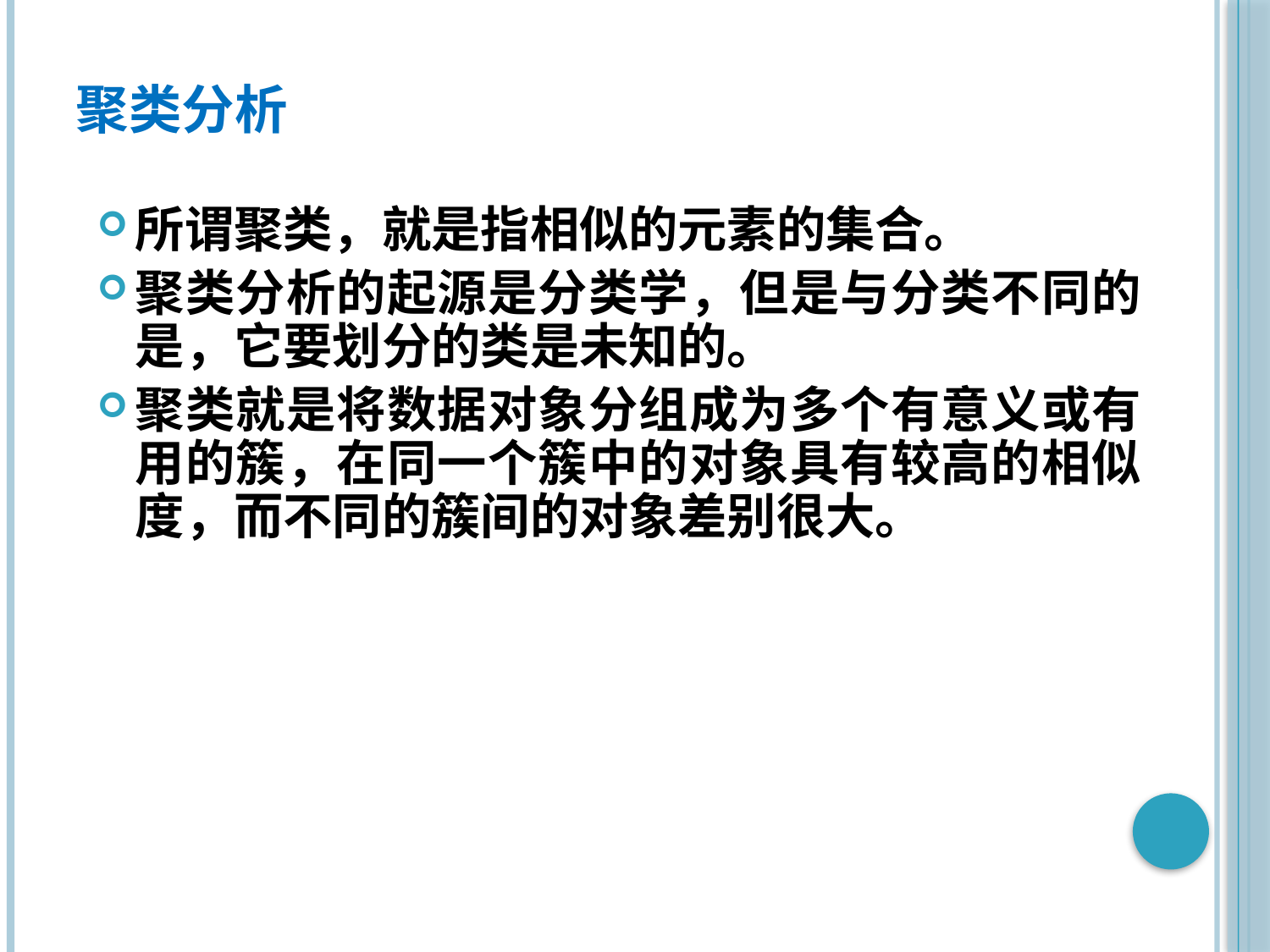

# 聚类分析
所谓聚类，就是指相似的元素的集合。
聚类分析的起源是分类学，但是与分类不同的是，它要划分的类是未知的。
聚类就是将数据对象分组成为多个有意义或有用的簇，在同一个簇中的对象具有较高的相似度，而不同的簇间的对象差别很大。